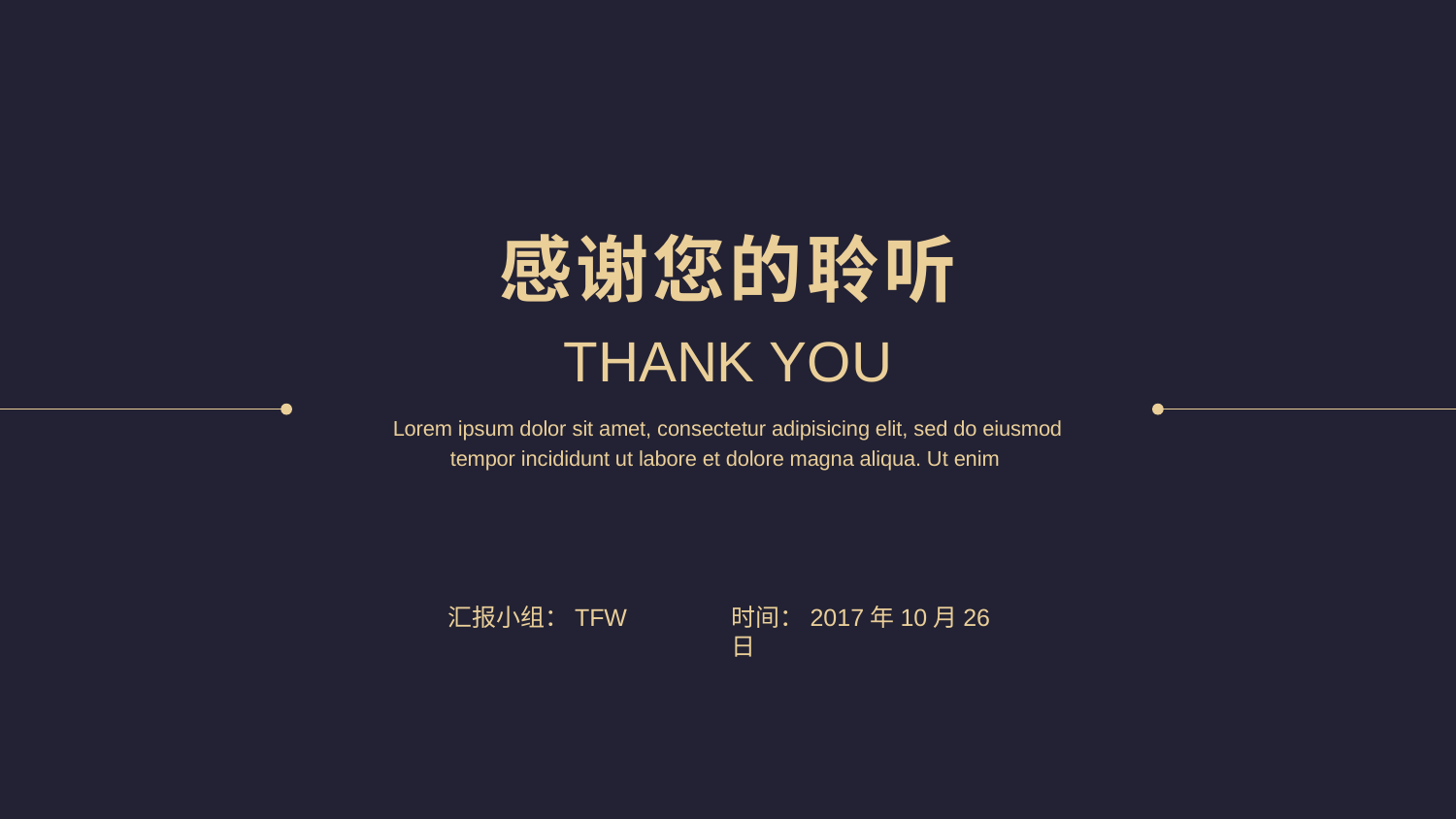

感谢您的聆听
THANK YOU
Lorem ipsum dolor sit amet, consectetur adipisicing elit, sed do eiusmod tempor incididunt ut labore et dolore magna aliqua. Ut enim

时间：2017年10月26日
汇报小组：TFW